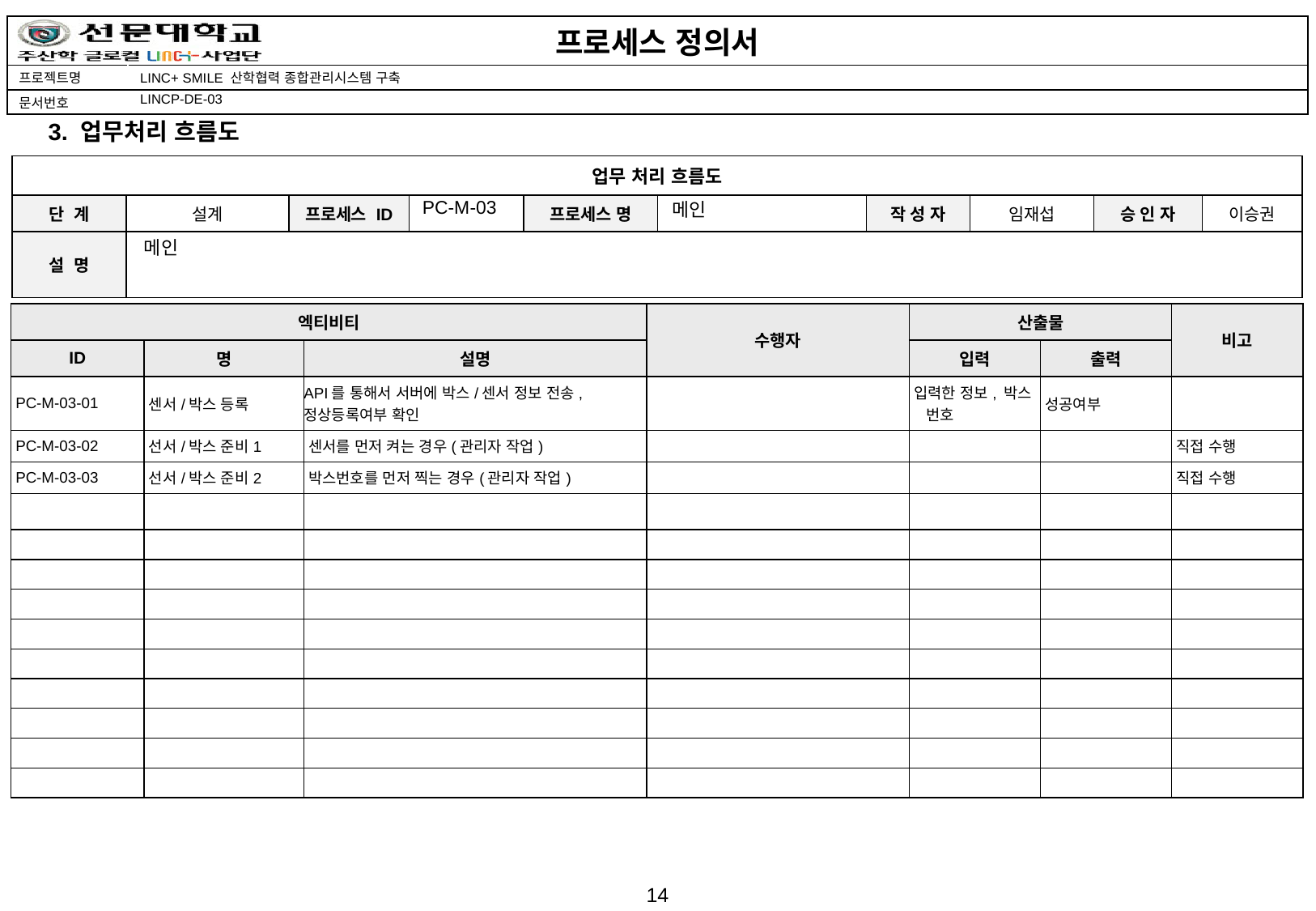

3. 업무처리 흐름도
PC-M-03
메인
메인
| 엑티비티 |  |  | 수행자 | 산출물 |  | 비고 |
| --- | --- | --- | --- | --- | --- | --- |
| ID | 명 | 설명 |  | 입력 | 출력 |  |
| PC-M-03-01 | 센서/박스 등록 | API를 통해서 서버에 박스/센서 정보 전송, 정상등록여부 확인 |  | 입력한 정보, 박스 번호 | 성공여부 |  |
| PC-M-03-02 | 선서/박스 준비1 | 센서를 먼저 켜는 경우(관리자 작업) |  |  |  | 직접 수행 |
| PC-M-03-03 | 선서/박스 준비2 | 박스번호를 먼저 찍는 경우(관리자 작업) |  |  |  | 직접 수행 |
|  |  |  |  |  |  |  |
|  |  |  |  |  |  |  |
|  |  |  |  |  |  |  |
|  |  |  |  |  |  |  |
|  |  |  |  |  |  |  |
|  |  |  |  |  |  |  |
|  |  |  |  |  |  |  |
|  |  |  |  |  |  |  |
|  |  |  |  |  |  |  |
|  |  |  |  |  |  |  |